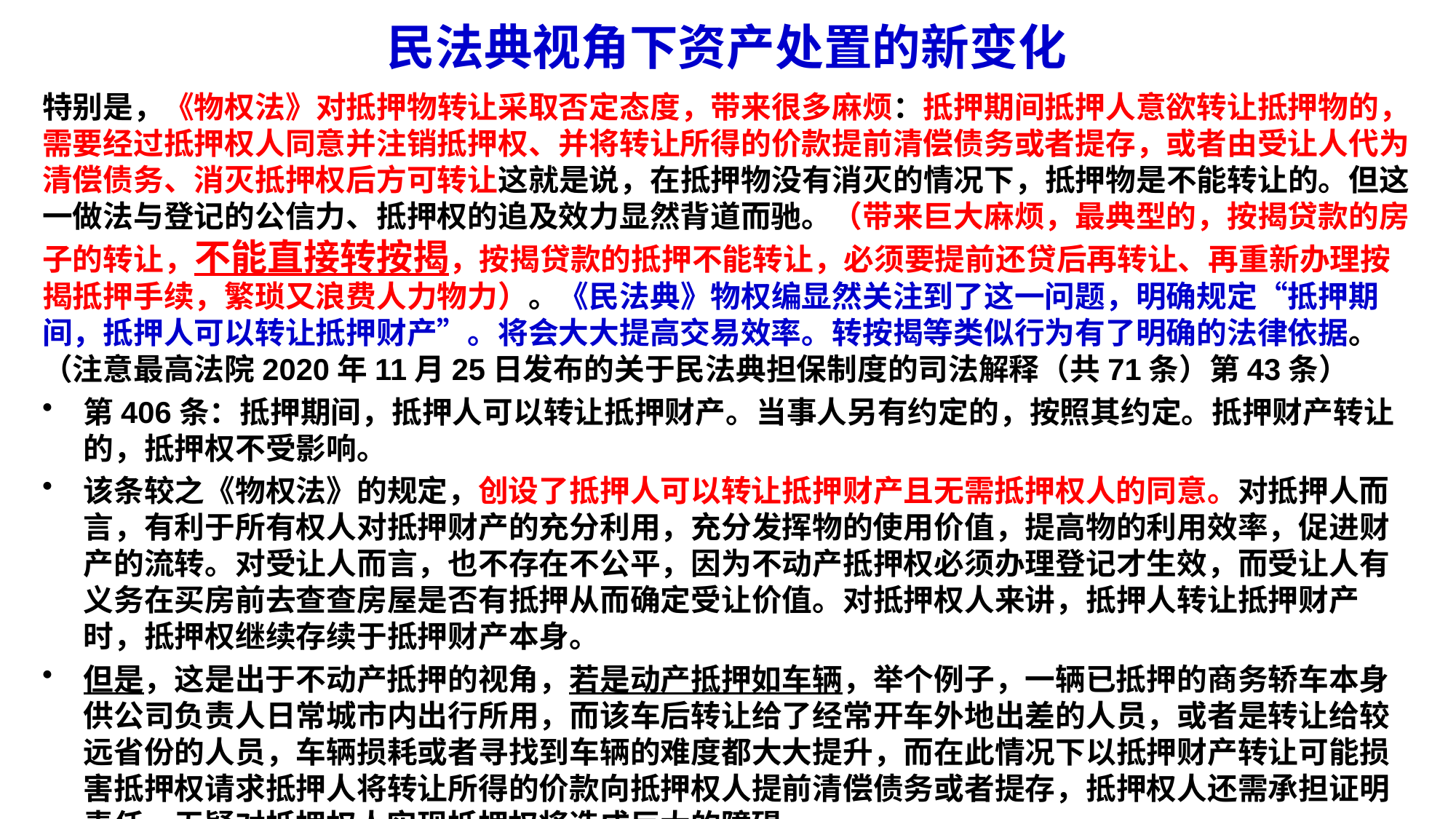

# 民法典视角下资产处置的新变化
特别是，《物权法》对抵押物转让采取否定态度，带来很多麻烦：抵押期间抵押人意欲转让抵押物的，需要经过抵押权人同意并注销抵押权、并将转让所得的价款提前清偿债务或者提存，或者由受让人代为清偿债务、消灭抵押权后方可转让这就是说，在抵押物没有消灭的情况下，抵押物是不能转让的。但这一做法与登记的公信力、抵押权的追及效力显然背道而驰。（带来巨大麻烦，最典型的，按揭贷款的房子的转让，不能直接转按揭，按揭贷款的抵押不能转让，必须要提前还贷后再转让、再重新办理按揭抵押手续，繁琐又浪费人力物力）。《民法典》物权编显然关注到了这一问题，明确规定“抵押期间，抵押人可以转让抵押财产”。将会大大提高交易效率。转按揭等类似行为有了明确的法律依据。 （注意最高法院2020年11月25日发布的关于民法典担保制度的司法解释（共71条）第43条）
第406条：抵押期间，抵押人可以转让抵押财产。当事人另有约定的，按照其约定。抵押财产转让的，抵押权不受影响。
该条较之《物权法》的规定，创设了抵押人可以转让抵押财产且无需抵押权人的同意。对抵押人而言，有利于所有权人对抵押财产的充分利用，充分发挥物的使用价值，提高物的利用效率，促进财产的流转。对受让人而言，也不存在不公平，因为不动产抵押权必须办理登记才生效，而受让人有义务在买房前去查查房屋是否有抵押从而确定受让价值。对抵押权人来讲，抵押人转让抵押财产时，抵押权继续存续于抵押财产本身。
但是，这是出于不动产抵押的视角，若是动产抵押如车辆，举个例子，一辆已抵押的商务轿车本身供公司负责人日常城市内出行所用，而该车后转让给了经常开车外地出差的人员，或者是转让给较远省份的人员，车辆损耗或者寻找到车辆的难度都大大提升，而在此情况下以抵押财产转让可能损害抵押权请求抵押人将转让所得的价款向抵押权人提前清偿债务或者提存，抵押权人还需承担证明责任，无疑对抵押权人实现抵押权将造成巨大的障碍。